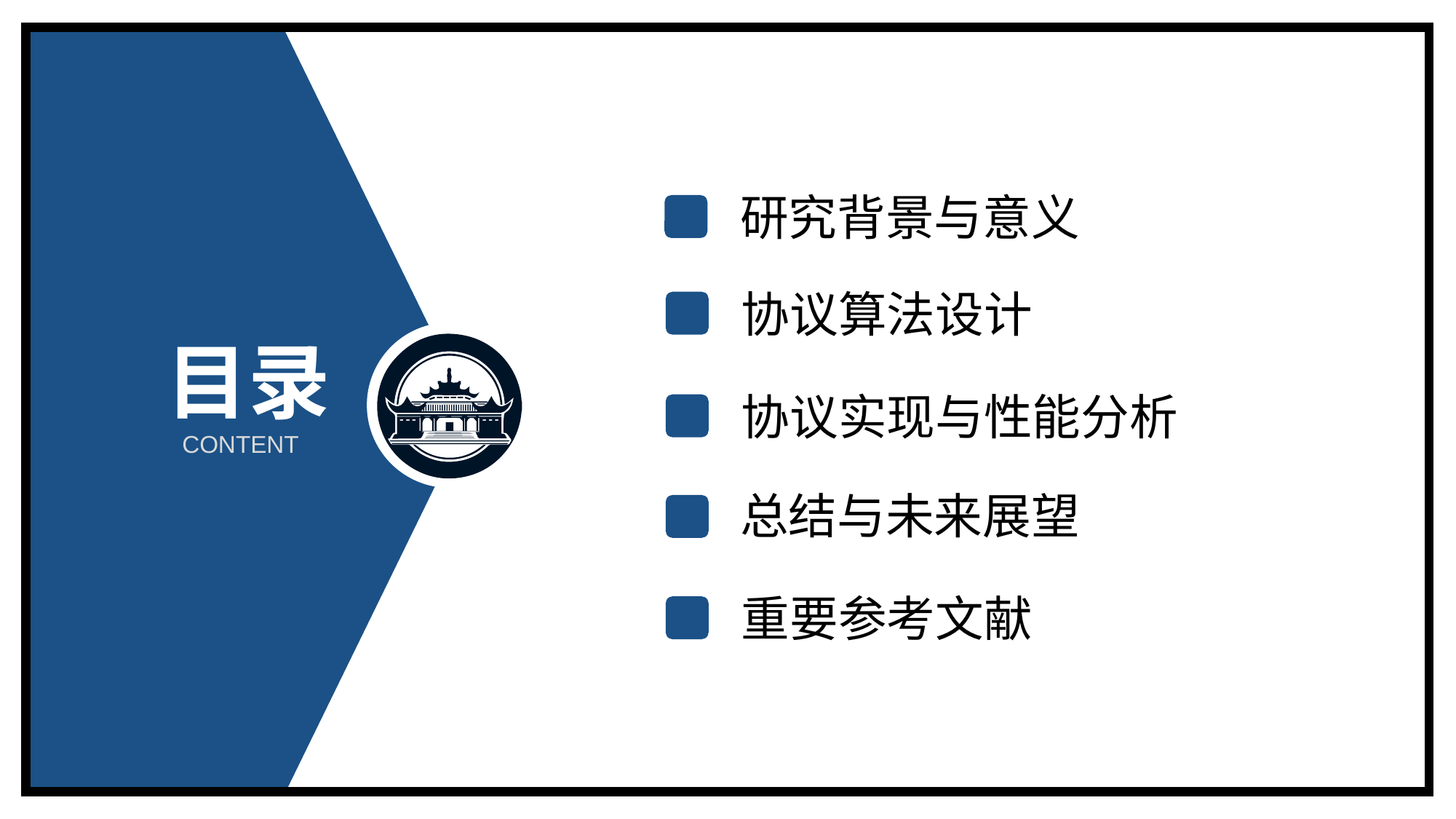

研究背景与意义

协议算法设计

协议实现与性能分析

总结与未来展望

重要参考文献

目录

CONTENT